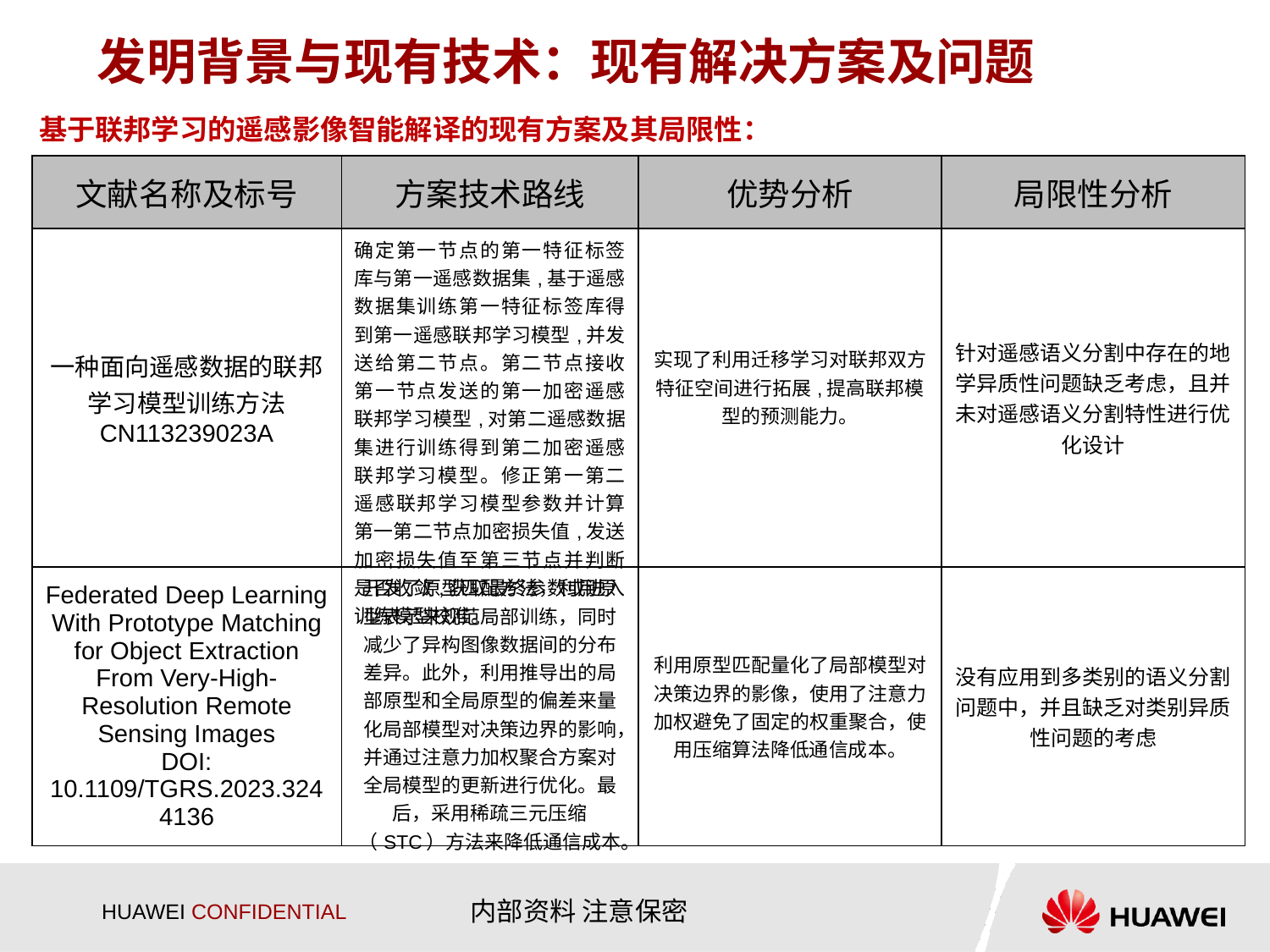

# 发明背景与现有技术：现有解决方案及问题
基于联邦学习的遥感影像智能解译的现有方案及其局限性：
| 文献名称及标号 | 方案技术路线 | 优势分析 | 局限性分析 |
| --- | --- | --- | --- |
| 一种面向遥感数据的联邦学习模型训练方法 CN113239023A | 确定第一节点的第一特征标签库与第一遥感数据集,基于遥感数据集训练第一特征标签库得到第一遥感联邦学习模型,并发送给第二节点。第二节点接收第一节点发送的第一加密遥感联邦学习模型,对第二遥感数据集进行训练得到第二加密遥感联邦学习模型。修正第一第二遥感联邦学习模型参数并计算第一第二节点加密损失值,发送加密损失值至第三节点并判断是否收敛,获取最终参数或进入训练模型校准。 | 实现了利用迁移学习对联邦双方特征空间进行拓展,提高联邦模型的预测能力。 | 针对遥感语义分割中存在的地学异质性问题缺乏考虑，且并未对遥感语义分割特性进行优化设计 |
| Federated Deep Learning With Prototype Matching for Object Extraction From Very-High-Resolution Remote Sensing Images DOI: 10.1109/TGRS.2023.3244136 | 开发了原型匹配方法，利用原型表示来规范局部训练，同时减少了异构图像数据间的分布差异。此外，利用推导出的局部原型和全局原型的偏差来量化局部模型对决策边界的影响，并通过注意力加权聚合方案对全局模型的更新进行优化。最后，采用稀疏三元压缩（STC）方法来降低通信成本。 | 利用原型匹配量化了局部模型对决策边界的影像，使用了注意力加权避免了固定的权重聚合，使用压缩算法降低通信成本。 | 没有应用到多类别的语义分割问题中，并且缺乏对类别异质性问题的考虑 |